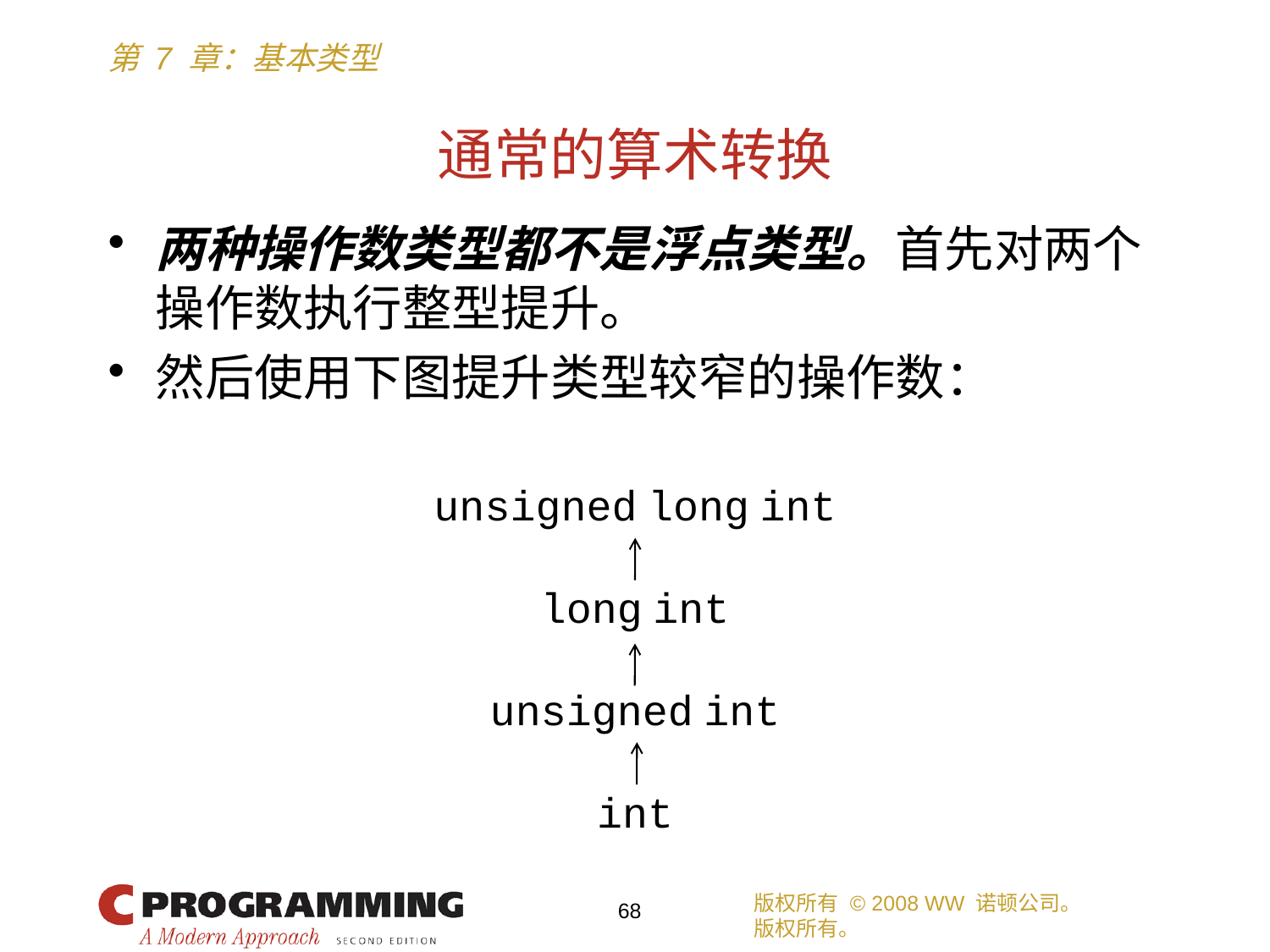

# 通常的算术转换
两种操作数类型都不是浮点类型。首先对两个操作数执行整型提升。
然后使用下图提升类型较窄的操作数：

unsigned long int

long int

unsigned int

int

版权所有 © 2008 WW 诺顿公司。
版权所有。
68